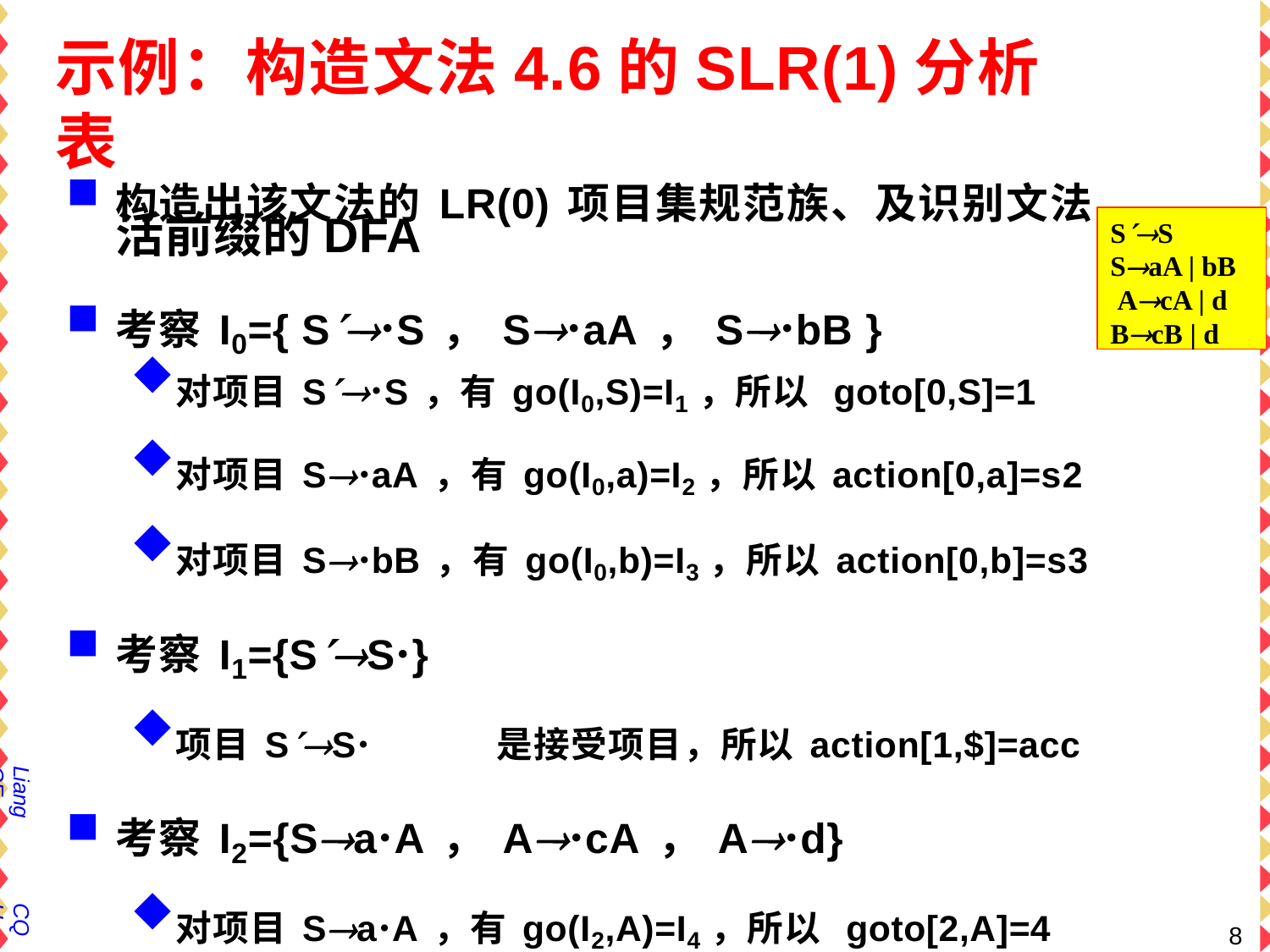

# 示例：构造文法4.6的SLR(1)分析表
构造出该文法的LR(0)项目集规范族、及识别文法
活前缀的DFA
考察I0={ S′→·S，S→·aA，S→·bB }
S′→S  S→aA | bB  A→cA | d  B→cB | d
对项目S′→·S，有go(I0,S)=I1，所以 goto[0,S]=1
对项目S→·aA，有go(I0,a)=I2，所以action[0,a]=s2
对项目S→·bB，有go(I0,b)=I3，所以action[0,b]=s3
考察I1={S′→S·}
项目S′→S·	是接受项目，所以action[1,$]=acc
考察I2={S→a·A，A→·cA，A→·d}
对项目S→a·A，有go(I2,A)=I4，所以 goto[2,A]=4
对项目A→·cA，有go(I2,c)=I5，所以action[2,c]=s5
对项目A→·d， 有go(I2,d)=I6，所以action[2,d]=s6
Liang GE
CQU
87